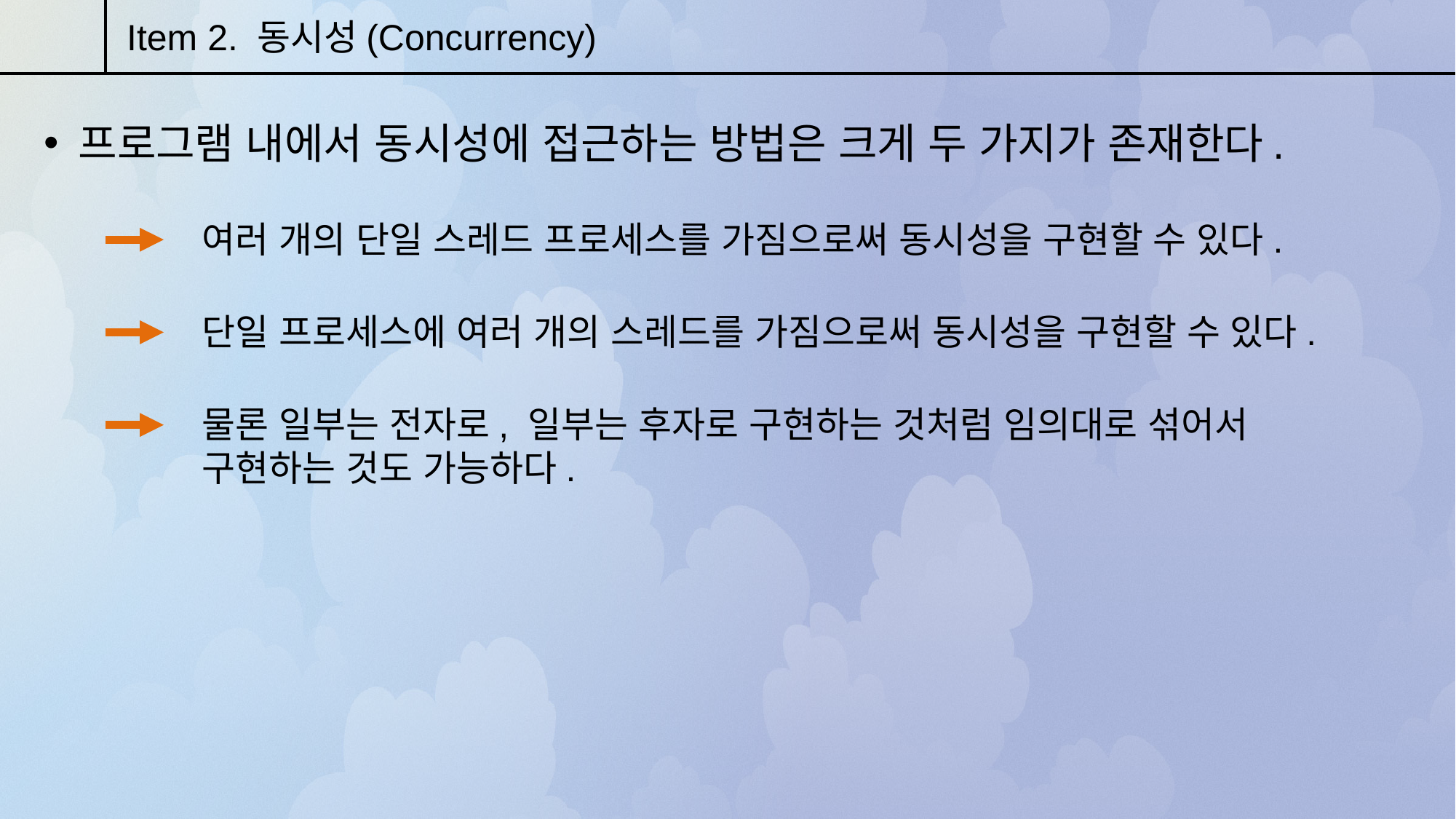

Item 2. 동시성(Concurrency)
프로그램 내에서 동시성에 접근하는 방법은 크게 두 가지가 존재한다.
여러 개의 단일 스레드 프로세스를 가짐으로써 동시성을 구현할 수 있다.
단일 프로세스에 여러 개의 스레드를 가짐으로써 동시성을 구현할 수 있다.
물론 일부는 전자로, 일부는 후자로 구현하는 것처럼 임의대로 섞어서 구현하는 것도 가능하다.